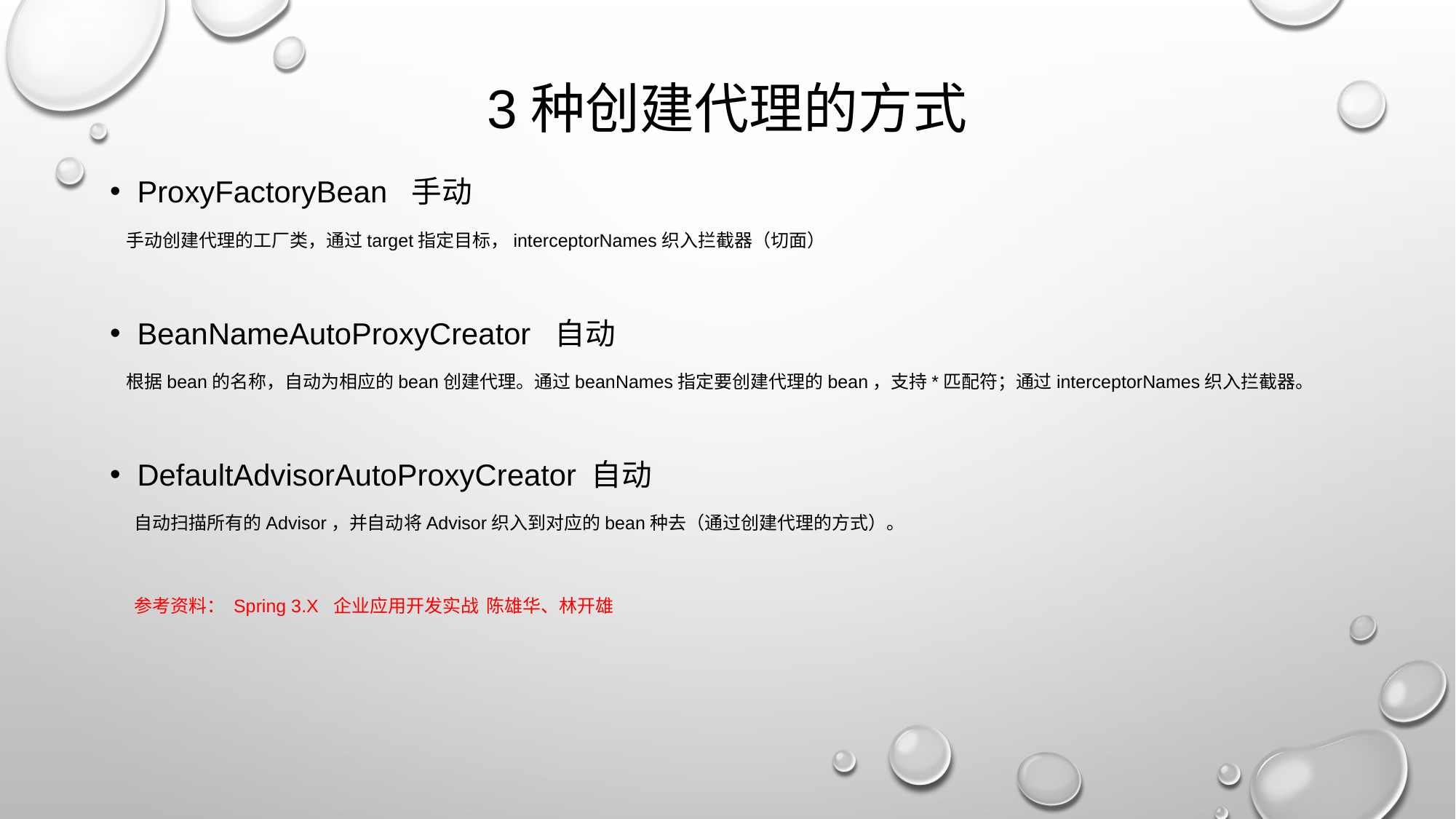

# 3种创建代理的方式
ProxyFactoryBean  手动
   手动创建代理的工厂类，通过target指定目标，interceptorNames织入拦截器（切面）

BeanNameAutoProxyCreator  自动
   根据bean的名称，自动为相应的bean创建代理。通过beanNames指定要创建代理的bean，支持*匹配符；通过interceptorNames织入拦截器。

DefaultAdvisorAutoProxyCreator  自动
     自动扫描所有的Advisor，并自动将Advisor织入到对应的bean种去（通过创建代理的方式）。

     参考资料： Spring 3.X  企业应用开发实战  陈雄华、林开雄